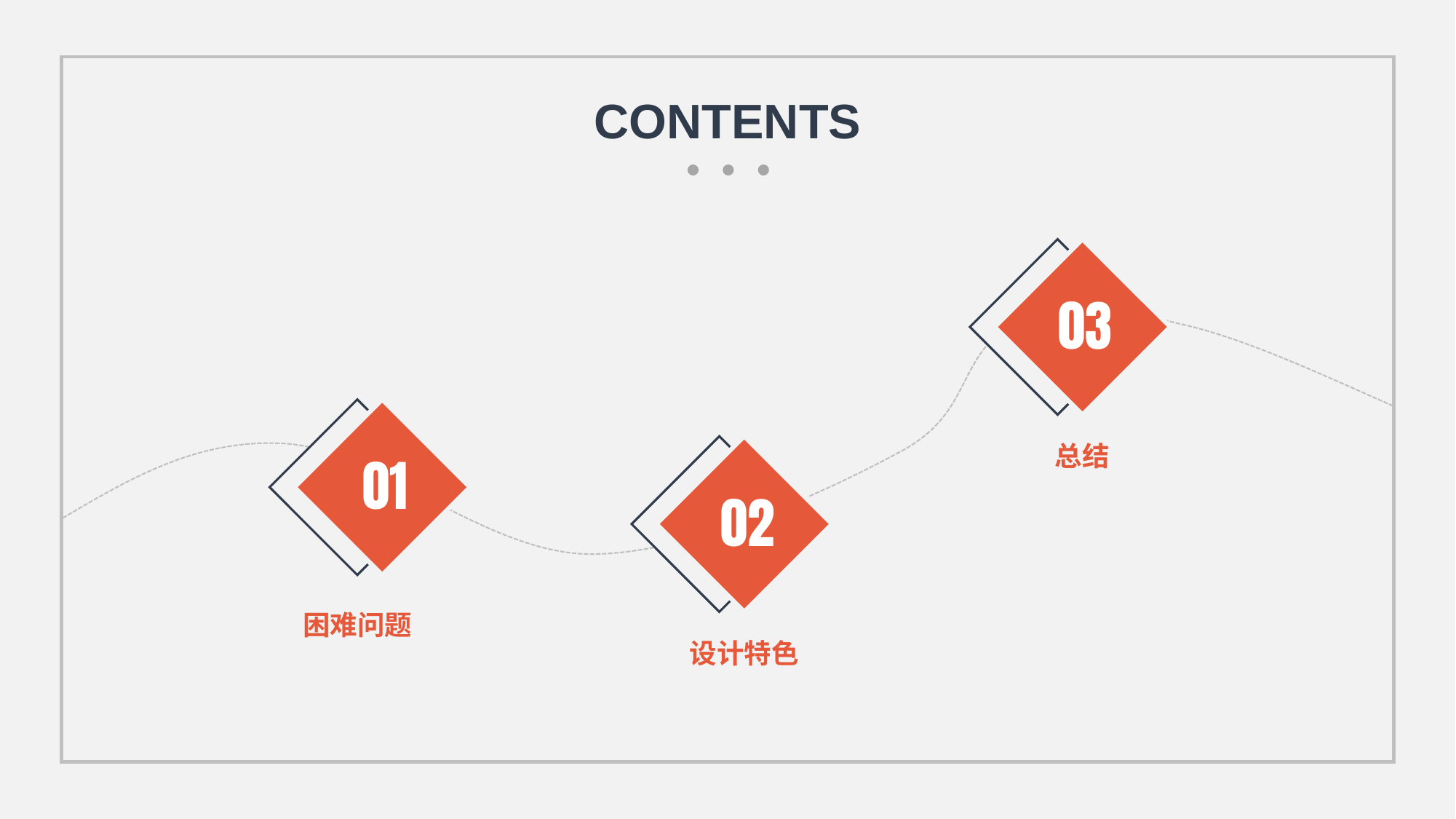

CONTENTS

03

01
总结

02
困难问题
设计特色